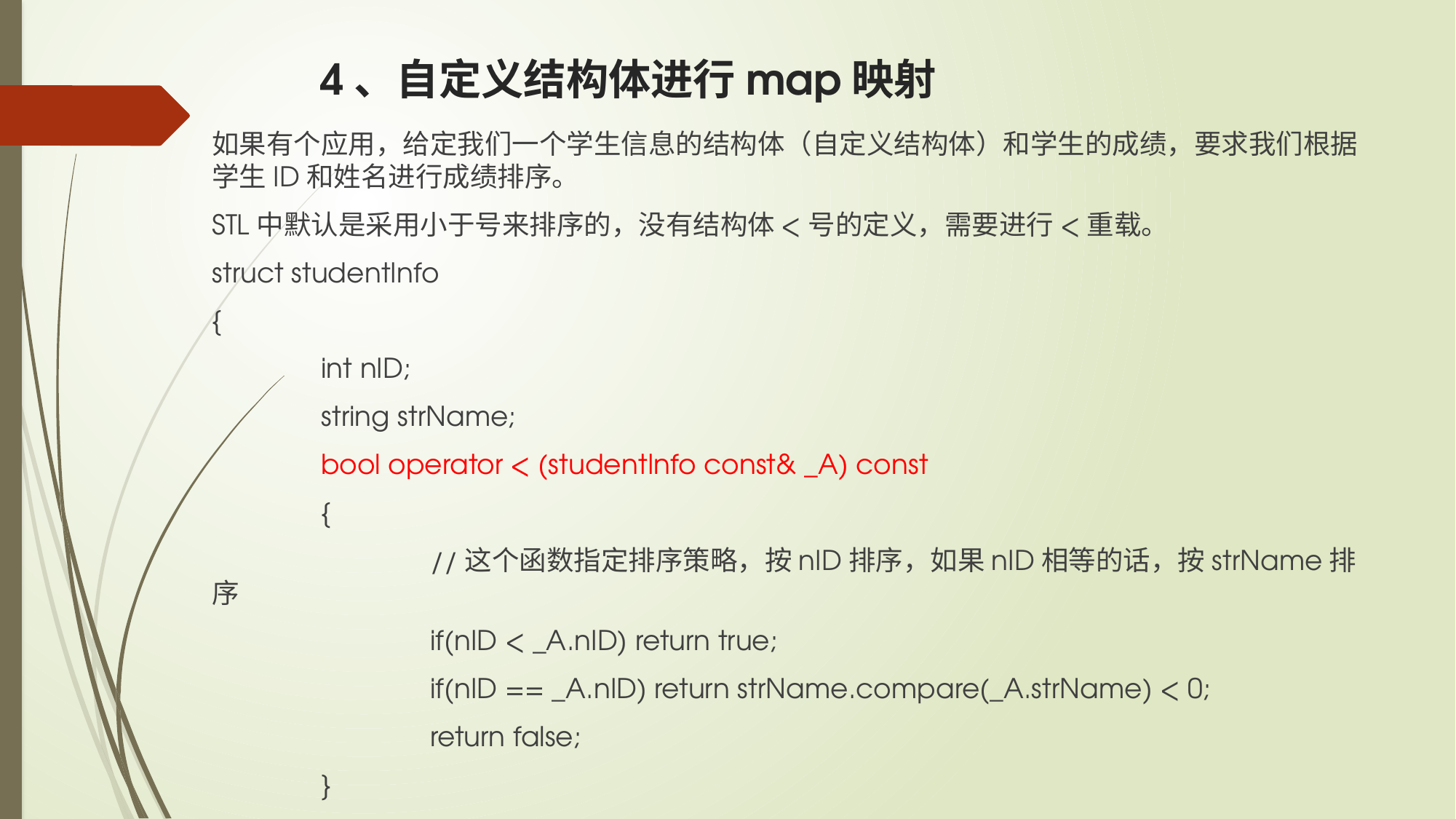

# 4、自定义结构体进行map映射
如果有个应用，给定我们一个学生信息的结构体（自定义结构体）和学生的成绩，要求我们根据学生ID和姓名进行成绩排序。
STL中默认是采用小于号来排序的，没有结构体<号的定义，需要进行<重载。
struct studentInfo
{
  	int nID;
	string strName;
	bool operator < (studentInfo const& _A) const
	{
		//这个函数指定排序策略，按nID排序，如果nID相等的话，按strName排序
		if(nID < _A.nID) return true;
		if(nID == _A.nID) return strName.compare(_A.strName) < 0;
		return false;
	}
}; //学生信息